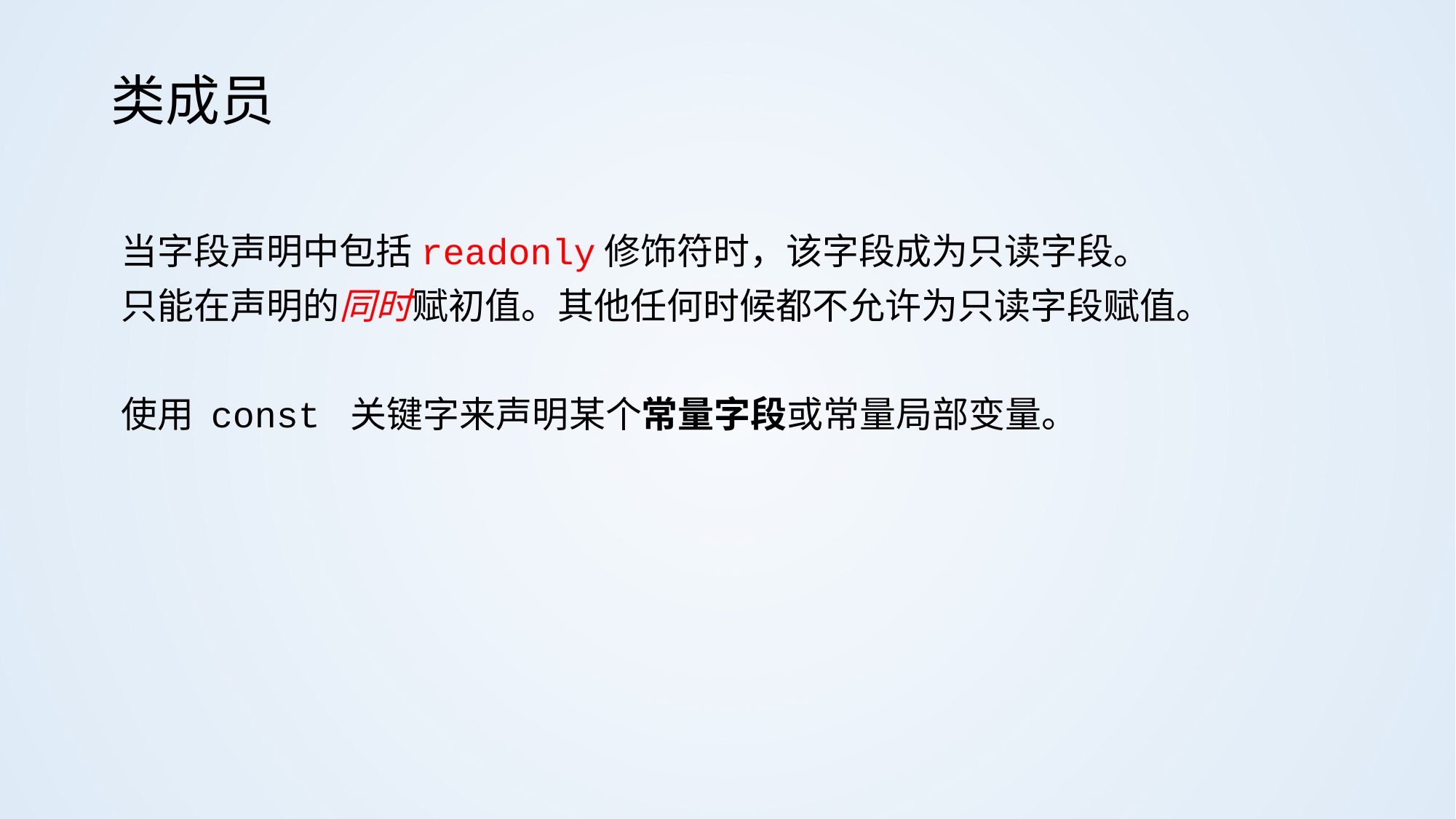

# 类成员

当字段声明中包括readonly修饰符时，该字段成为只读字段。
只能在声明的同时赋初值。其他任何时候都不允许为只读字段赋值。

使用 const 关键字来声明某个常量字段或常量局部变量。